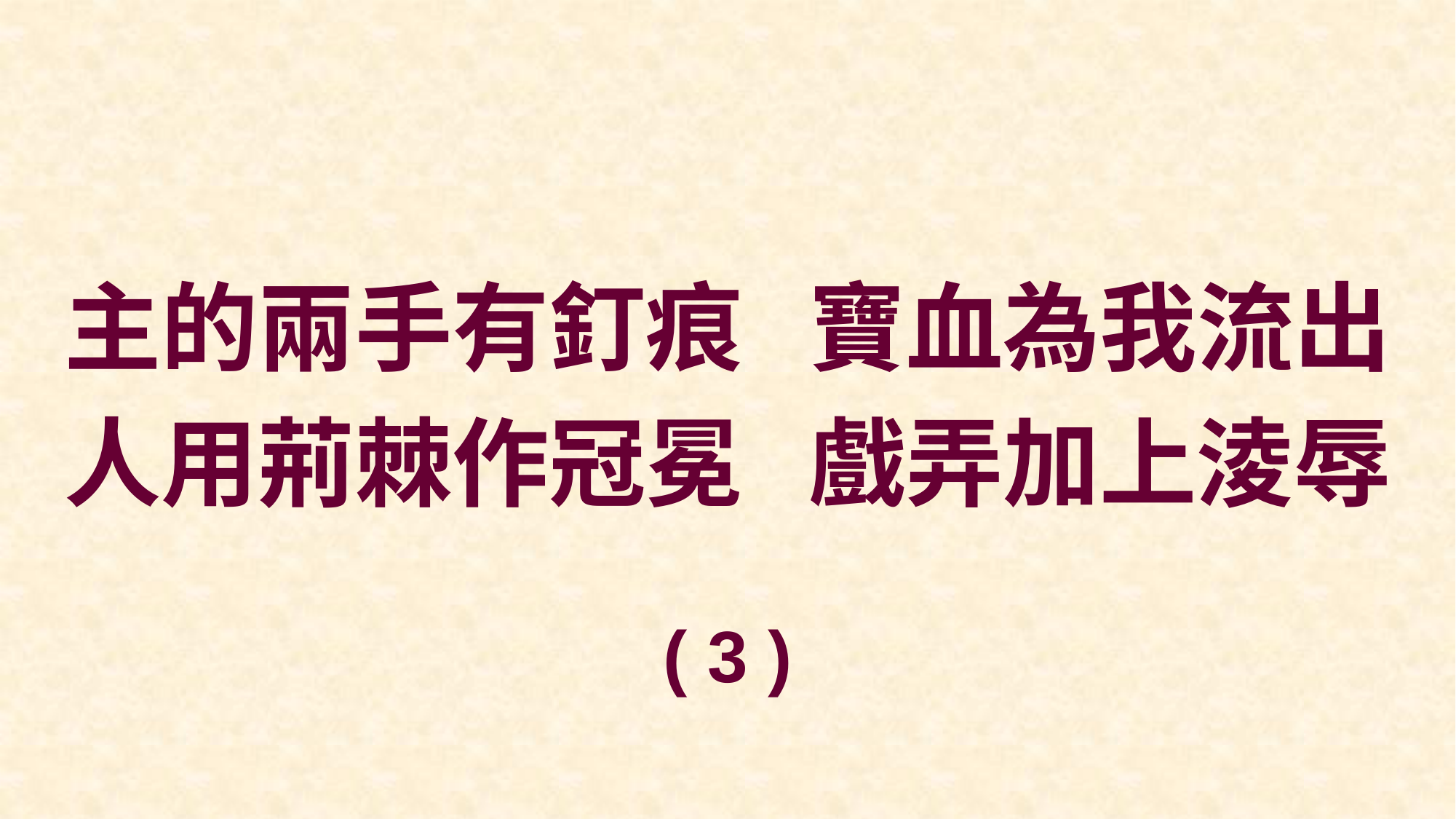

主的兩手有釘痕   寶血為我流出
人用荊棘作冠冕   戲弄加上淩辱
( 3 )